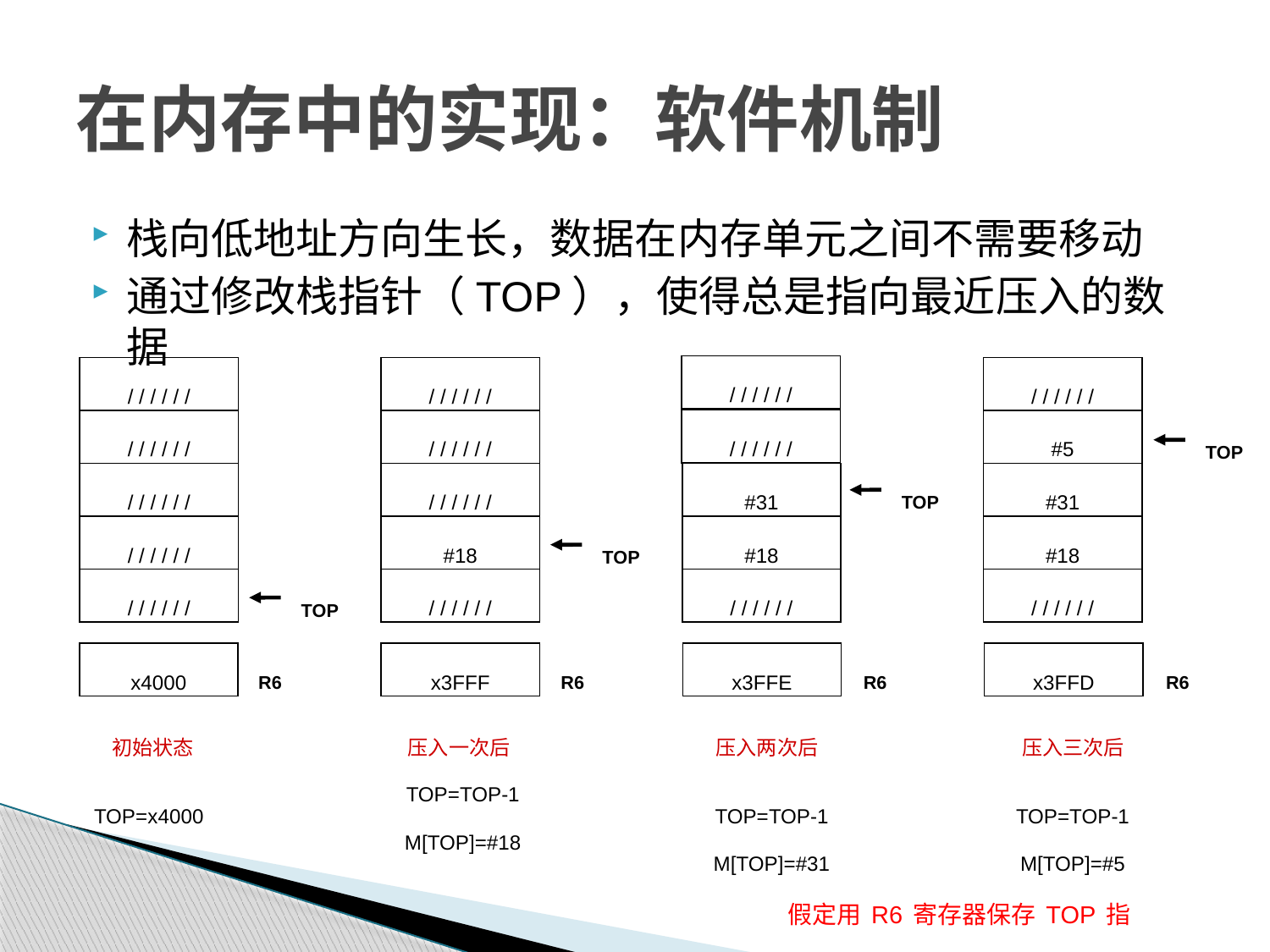

# 在内存中的实现：软件机制
栈向低地址方向生长，数据在内存单元之间不需要移动
通过修改栈指针（TOP），使得总是指向最近压入的数据
/ / / / / /
/ / / / / /
/ / / / / /
/ / / / / /
/ / / / / /
/ / / / / /
/ / / / / /
#5
TOP

/ / / / / /
/ / / / / /
#31
TOP
#31

/ / / / / /
#18
#18
#18
TOP

/ / / / / /
/ / / / / /
/ / / / / /
/ / / / / /
TOP

x4000
R6
x3FFF
R6
x3FFE
R6
x3FFD
R6
初始状态
压入一次后
压入两次后
压入三次后
TOP=TOP-1
M[TOP]=#18

TOP=x4000
TOP=TOP-1
M[TOP]=#31
TOP=TOP-1
M[TOP]=#5
假定用R6寄存器保存TOP指针